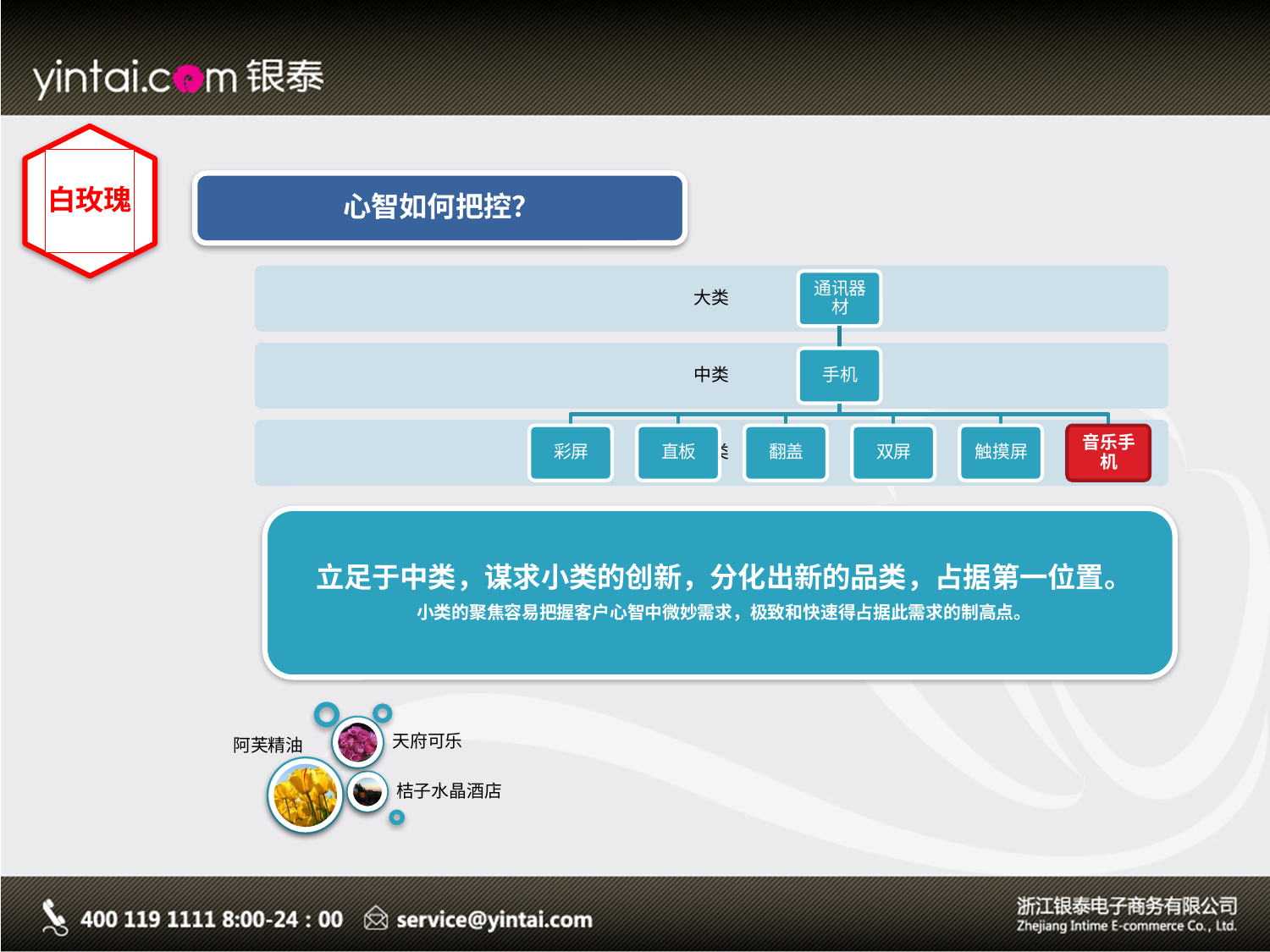

小类
中类
大类
通讯器材
手机
彩屏
直板
翻盖
双屏
触摸屏
音乐手机
心智如何把控？

白玫瑰
立足于中类，谋求小类的创新，分化出新的品类，占据第一位置。
小类的聚焦容易把握客户心智中微妙需求，极致和快速得占据此需求的制高点。
阿芙精油
桔子水晶酒店
天府可乐